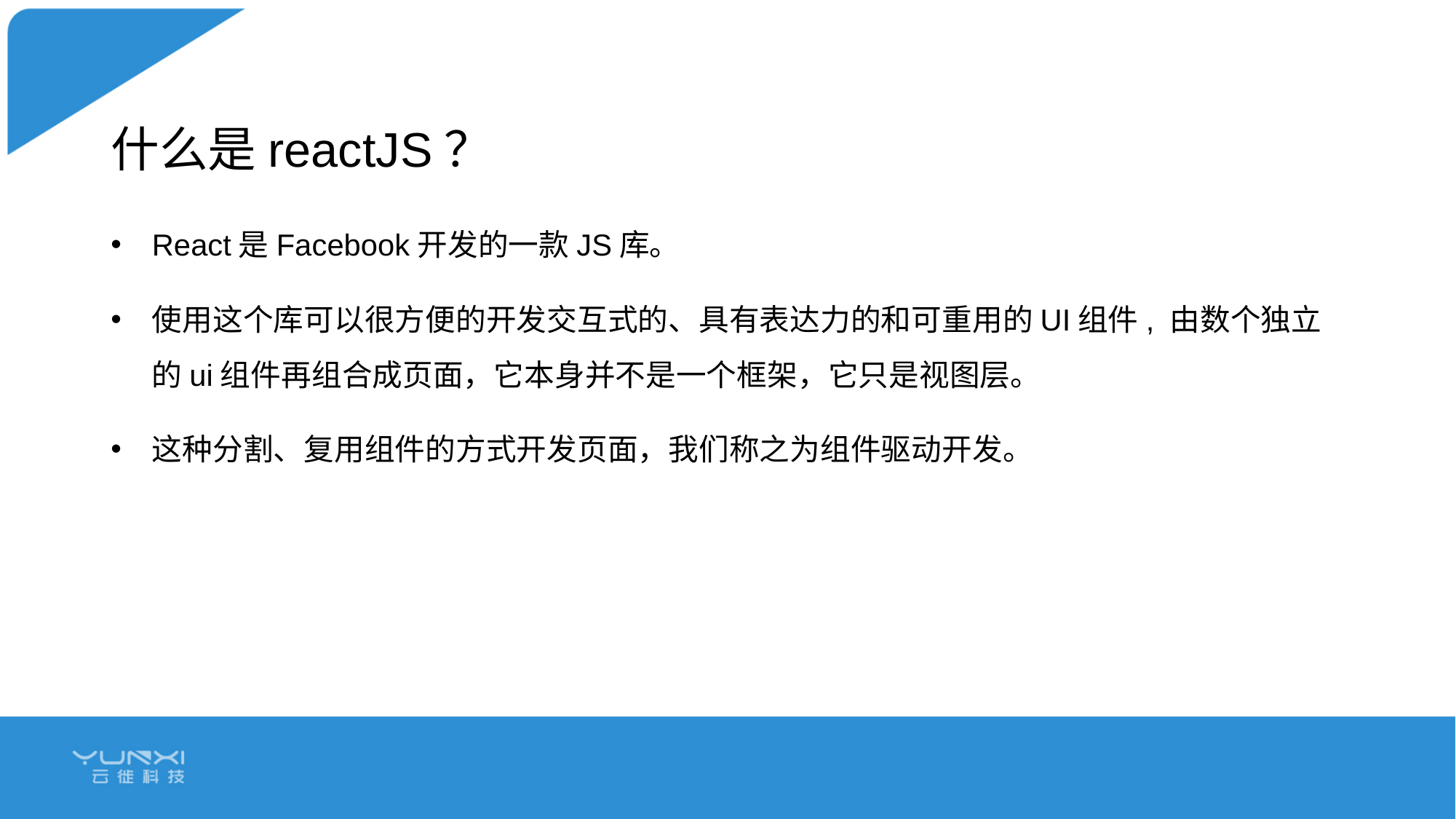

# 什么是reactJS？
React是Facebook开发的一款JS库。
使用这个库可以很方便的开发交互式的、具有表达力的和可重用的UI组件, 由数个独立的ui组件再组合成页面，它本身并不是一个框架，它只是视图层。
这种分割、复用组件的方式开发页面，我们称之为组件驱动开发。